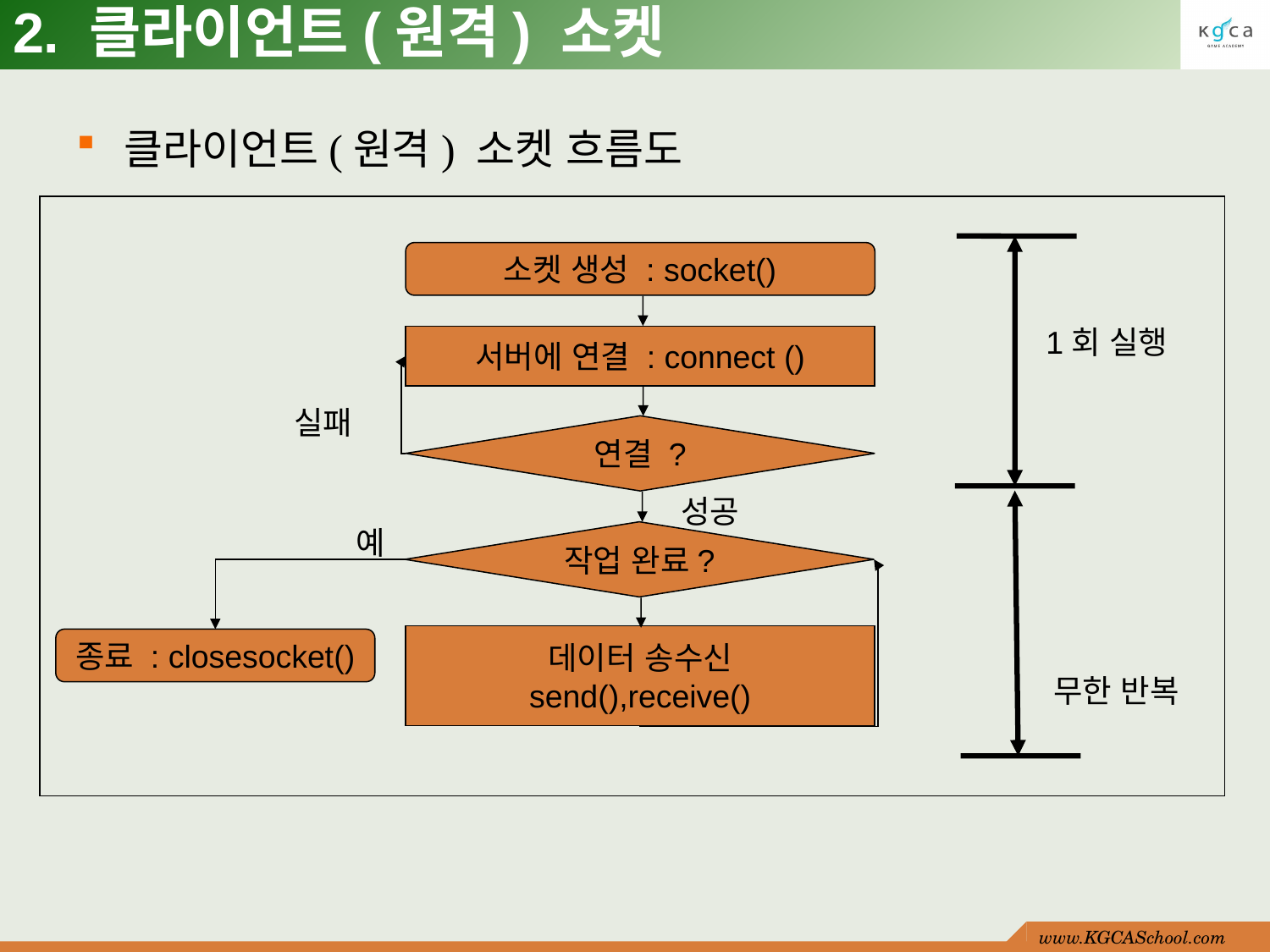

# 2. 클라이언트(원격) 소켓
클라이언트(원격) 소켓 흐름도

소켓 생성 : socket()

1회 실행
서버에 연결 : connect ()

실패
연결 ?
성공

예
작업 완료?

데이터 송수신
send(),receive()
종료 : closesocket()
무한 반복